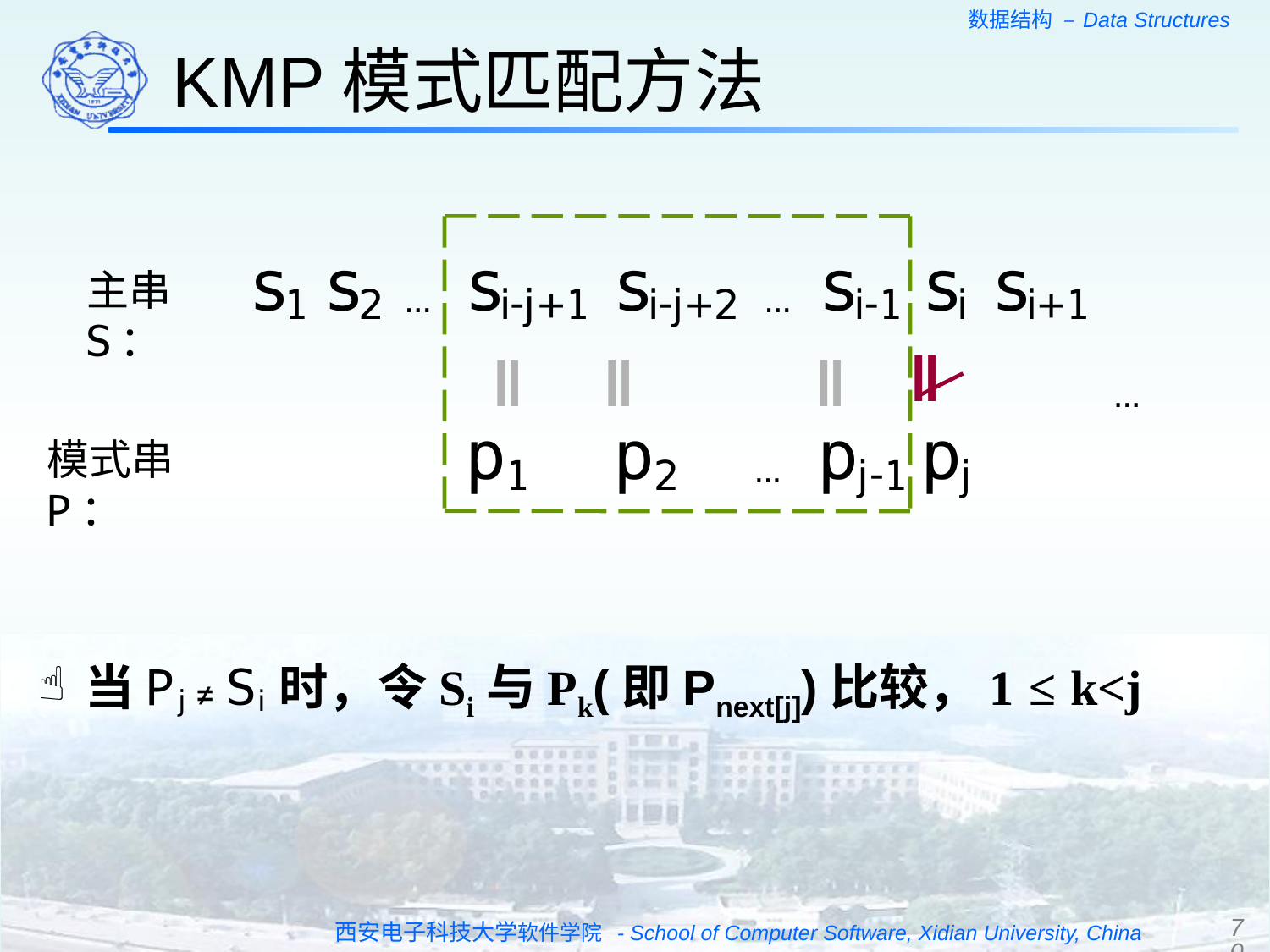

KMP模式匹配方法

s1
s2
…
si-j+1
si-j+2
…
si-1
si
si+1
主串S：
…
‖

‖
‖
‖
p1
p2
…
pj-1
pj
模式串P：
当Pj ≠ Si时，令Si与Pk(即Pnext[j])比较，1 ≤ k<j
70